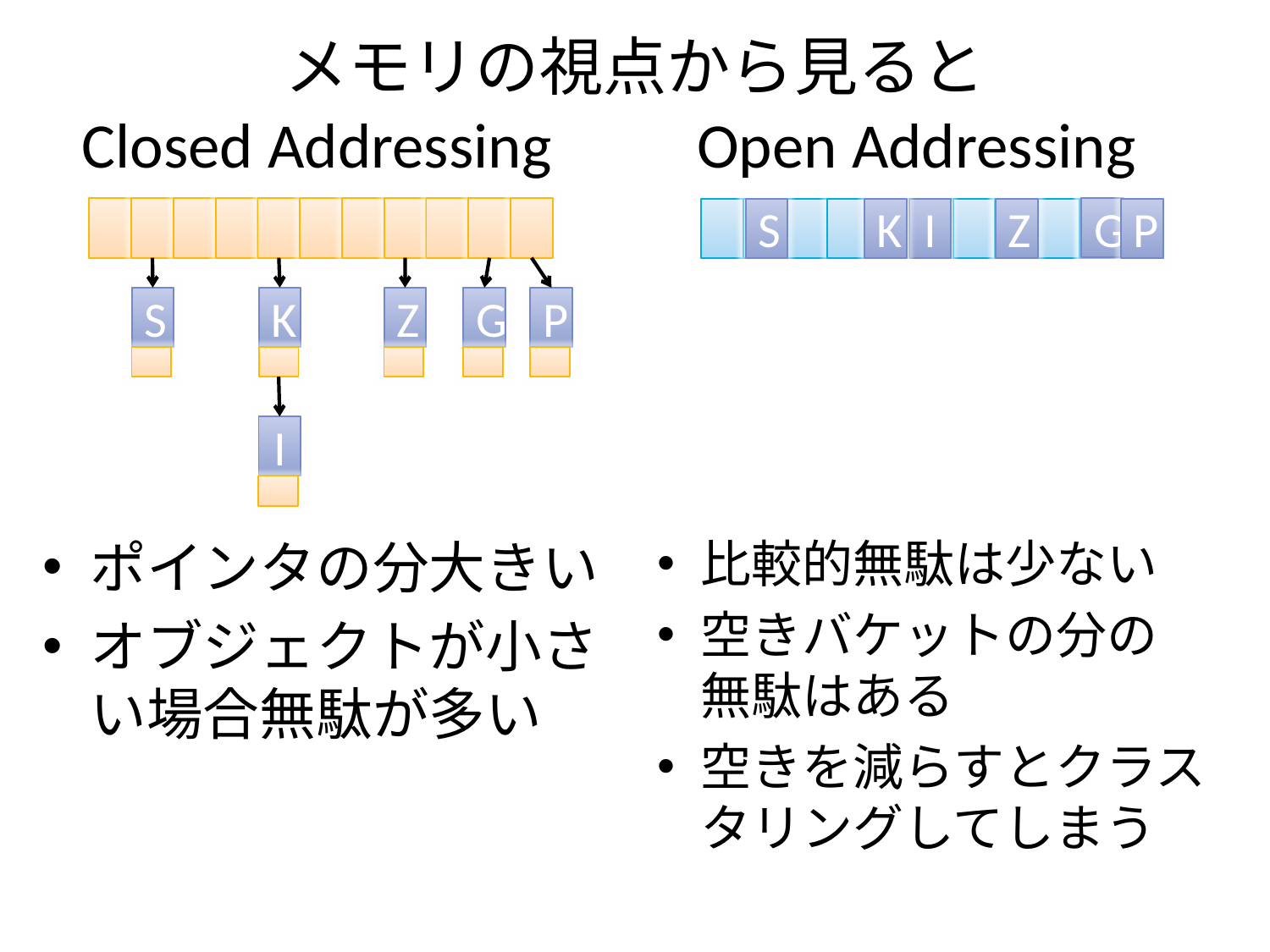

# メモリの視点から見ると
Open Addressing
Closed Addressing

G

S

K

I

Z

P
S
K
Z
G
P

I

ポインタの分大きい
オブジェクトが小さい場合無駄が多い
比較的無駄は少ない
空きバケットの分の無駄はある
空きを減らすとクラスタリングしてしまう